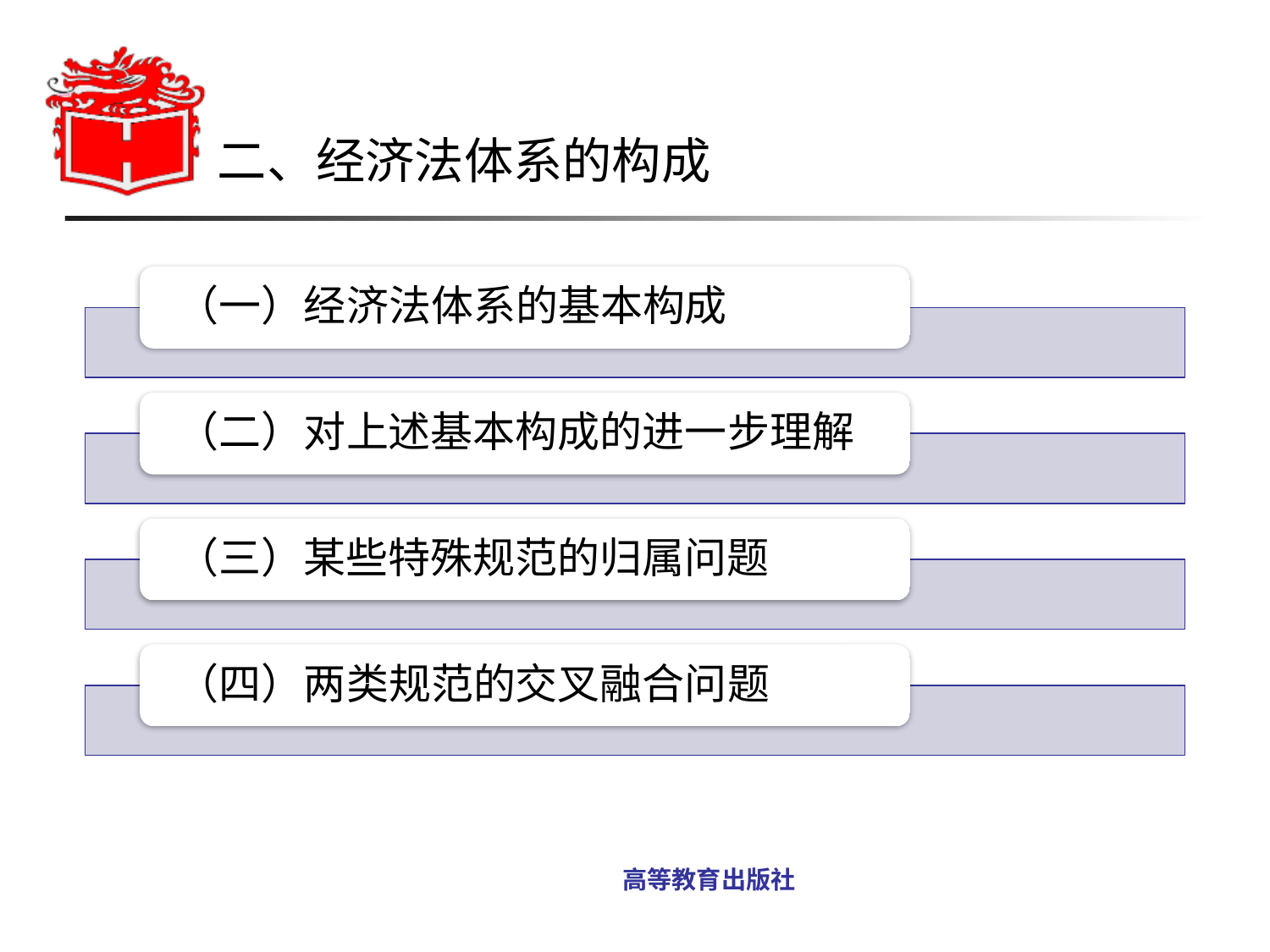

二、经济法体系的构成
（一）经济法体系的基本构成
（二）对上述基本构成的进一步理解
（三）某些特殊规范的归属问题
（四）两类规范的交叉融合问题

高等教育出版社